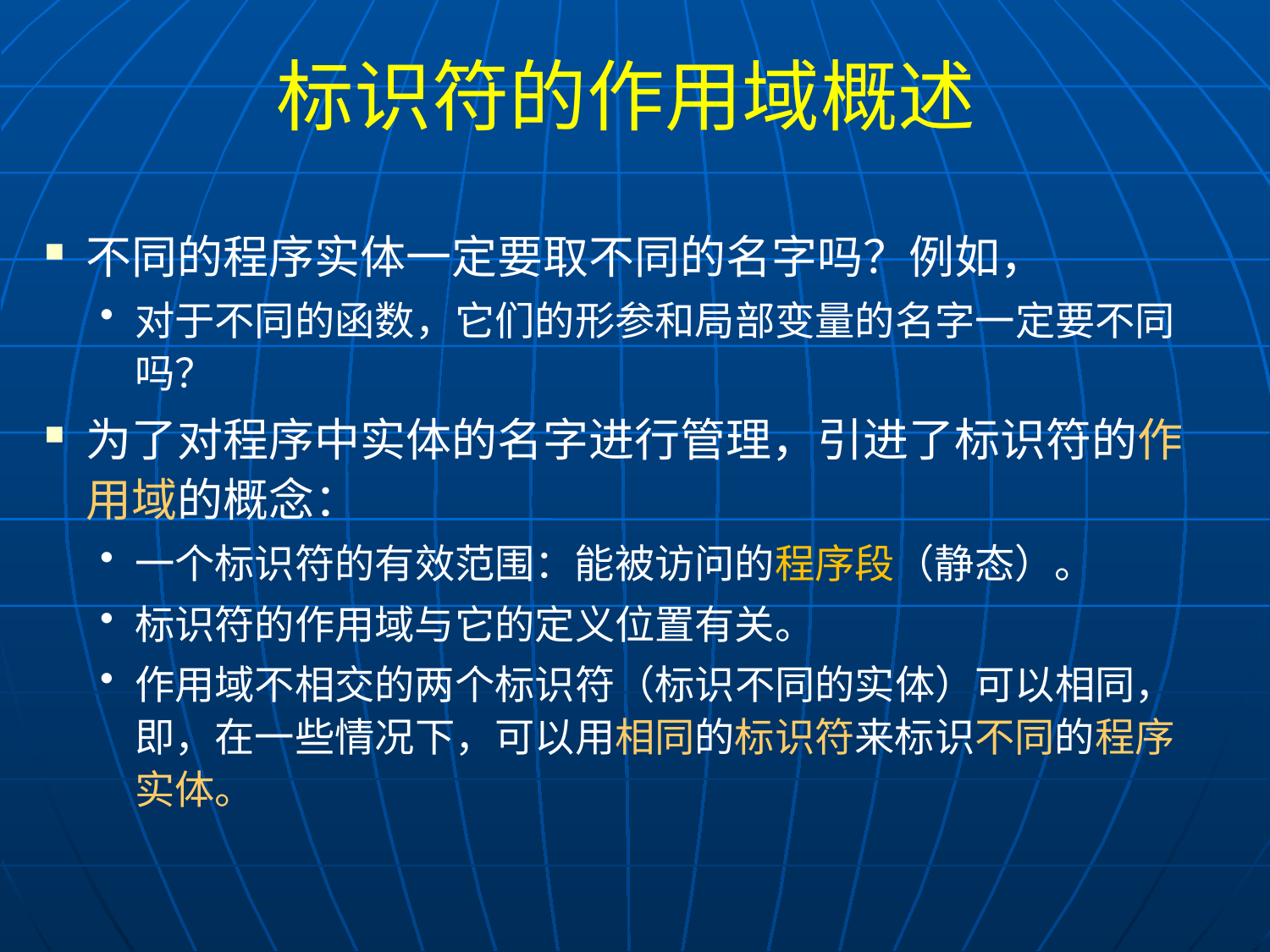

# 标识符的作用域概述
不同的程序实体一定要取不同的名字吗？例如，
对于不同的函数，它们的形参和局部变量的名字一定要不同吗？
为了对程序中实体的名字进行管理，引进了标识符的作用域的概念：
一个标识符的有效范围：能被访问的程序段（静态）。
标识符的作用域与它的定义位置有关。
作用域不相交的两个标识符（标识不同的实体）可以相同，即，在一些情况下，可以用相同的标识符来标识不同的程序实体。